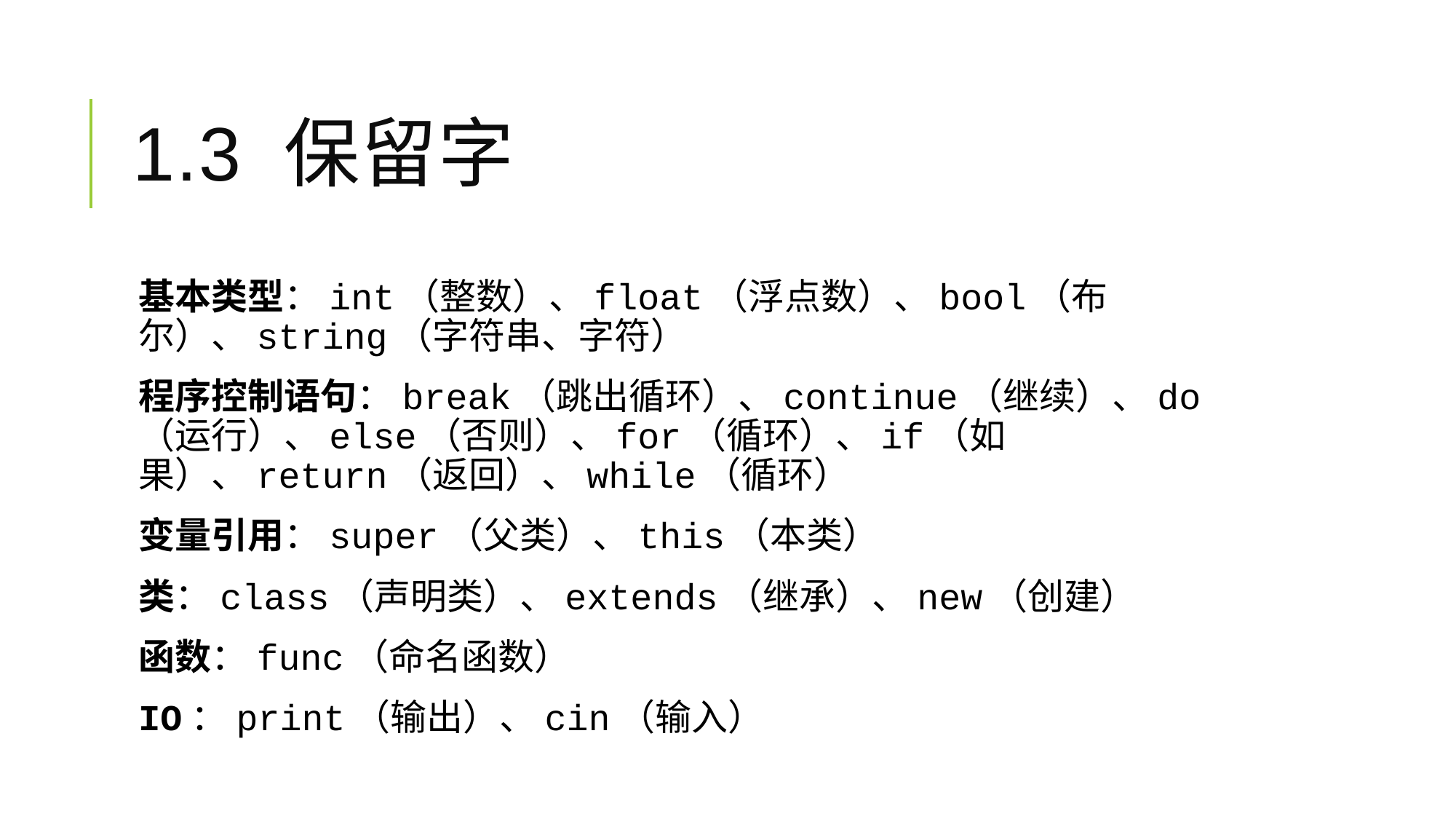

# 1.3 保留字
基本类型：int（整数）、float（浮点数）、bool（布尔）、string（字符串、字符）
程序控制语句：break（跳出循环）、continue（继续）、do（运行）、else（否则）、for（循环）、if（如果）、return（返回）、while（循环）
变量引用：super（父类）、this（本类）
类：class（声明类）、extends（继承）、new（创建）
函数：func（命名函数）
IO：print（输出）、cin（输入）